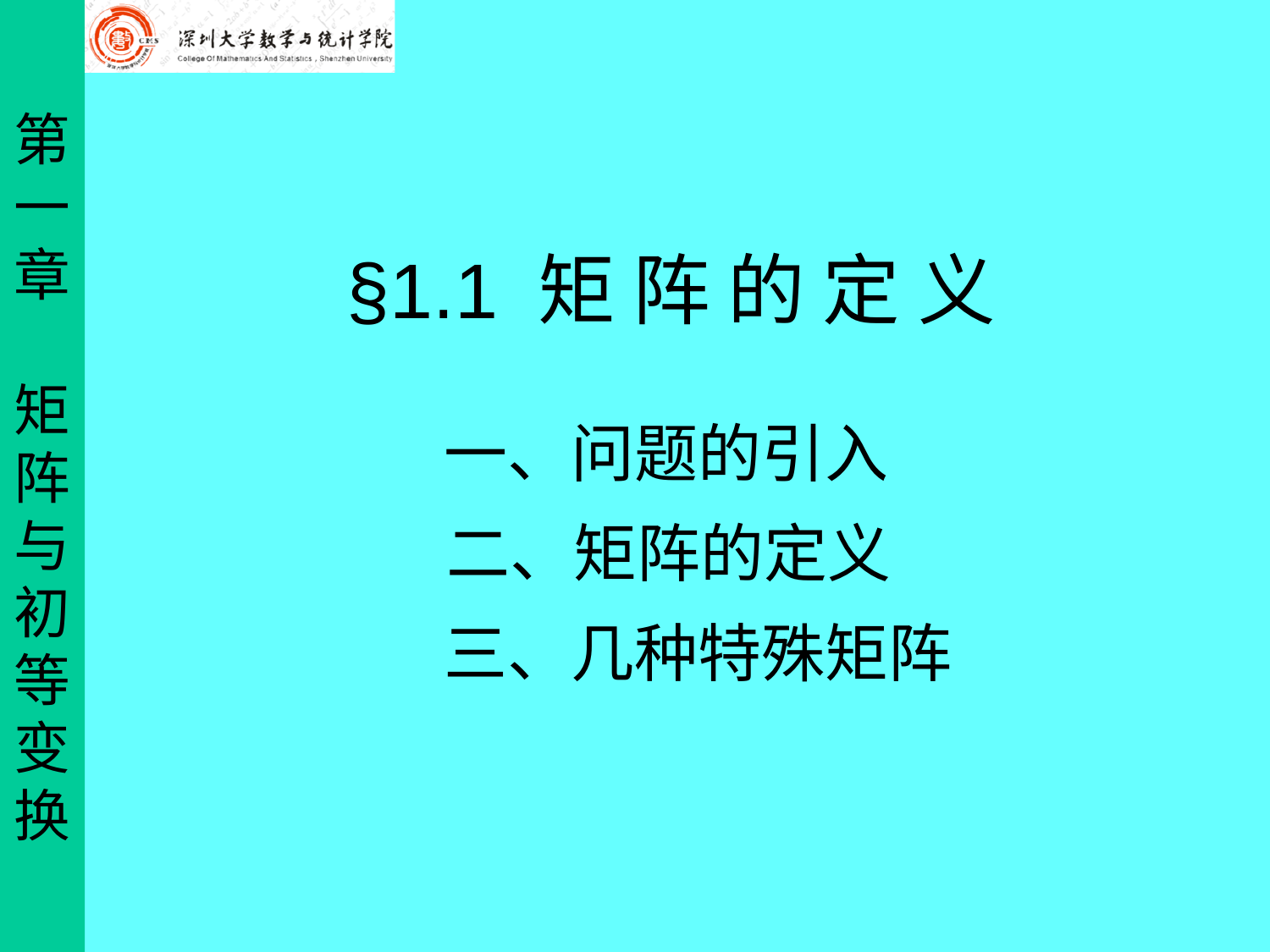

# §1.1 矩 阵 的 定 义
一、问题的引入
二、矩阵的定义
三、几种特殊矩阵